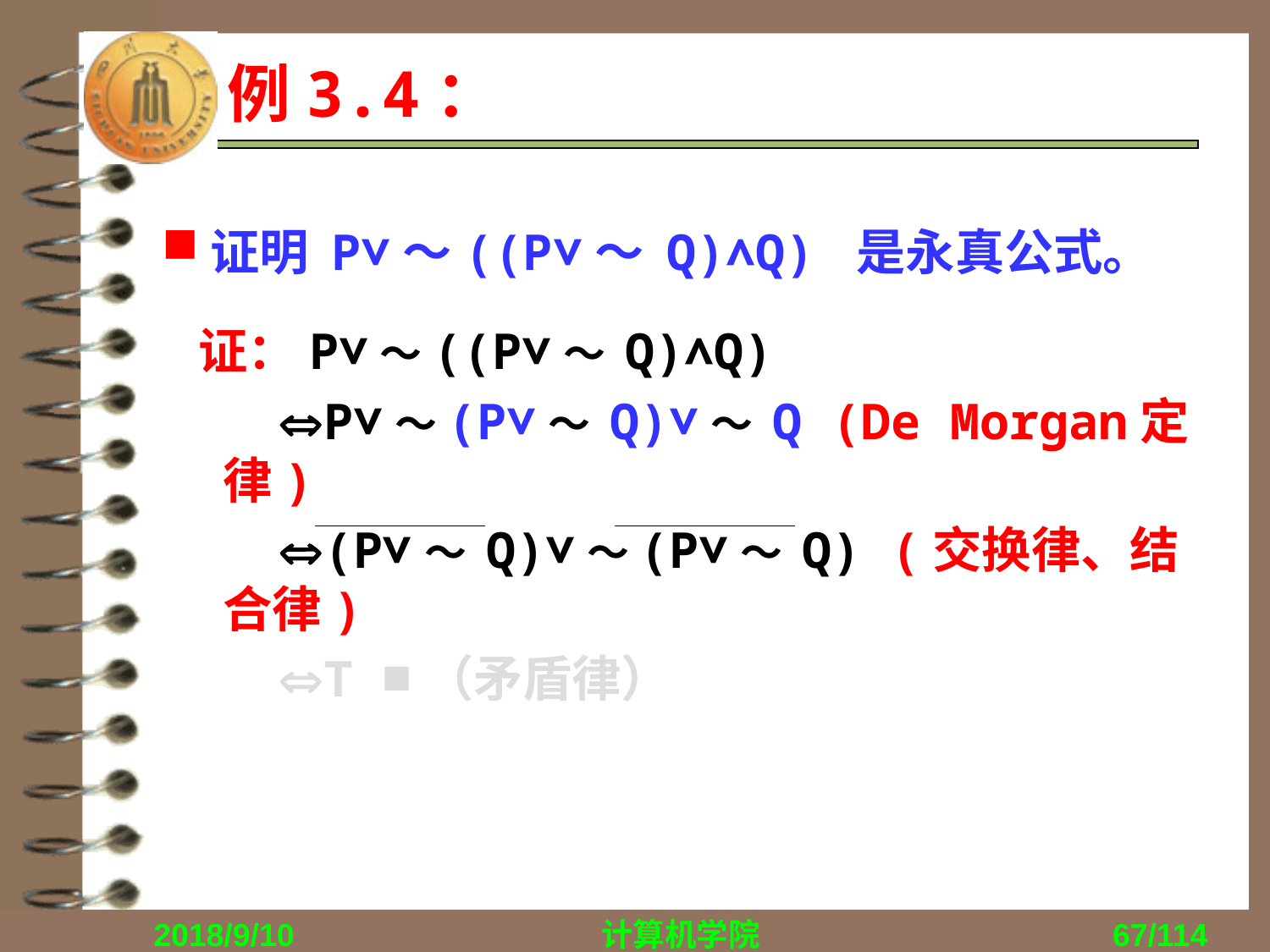

# 例3.4：
证明 P∨～((P∨～ Q)∧Q) 是永真公式。
  证：P∨～((P∨～ Q)∧Q)
    ⇔P∨～(P∨～ Q)∨～ Q (De Morgan定律)
    ⇔(P∨～ Q)∨～(P∨～ Q) (交换律、结合律)
    ⇔T ■（矛盾律）
2018/9/10
计算机学院
67/114